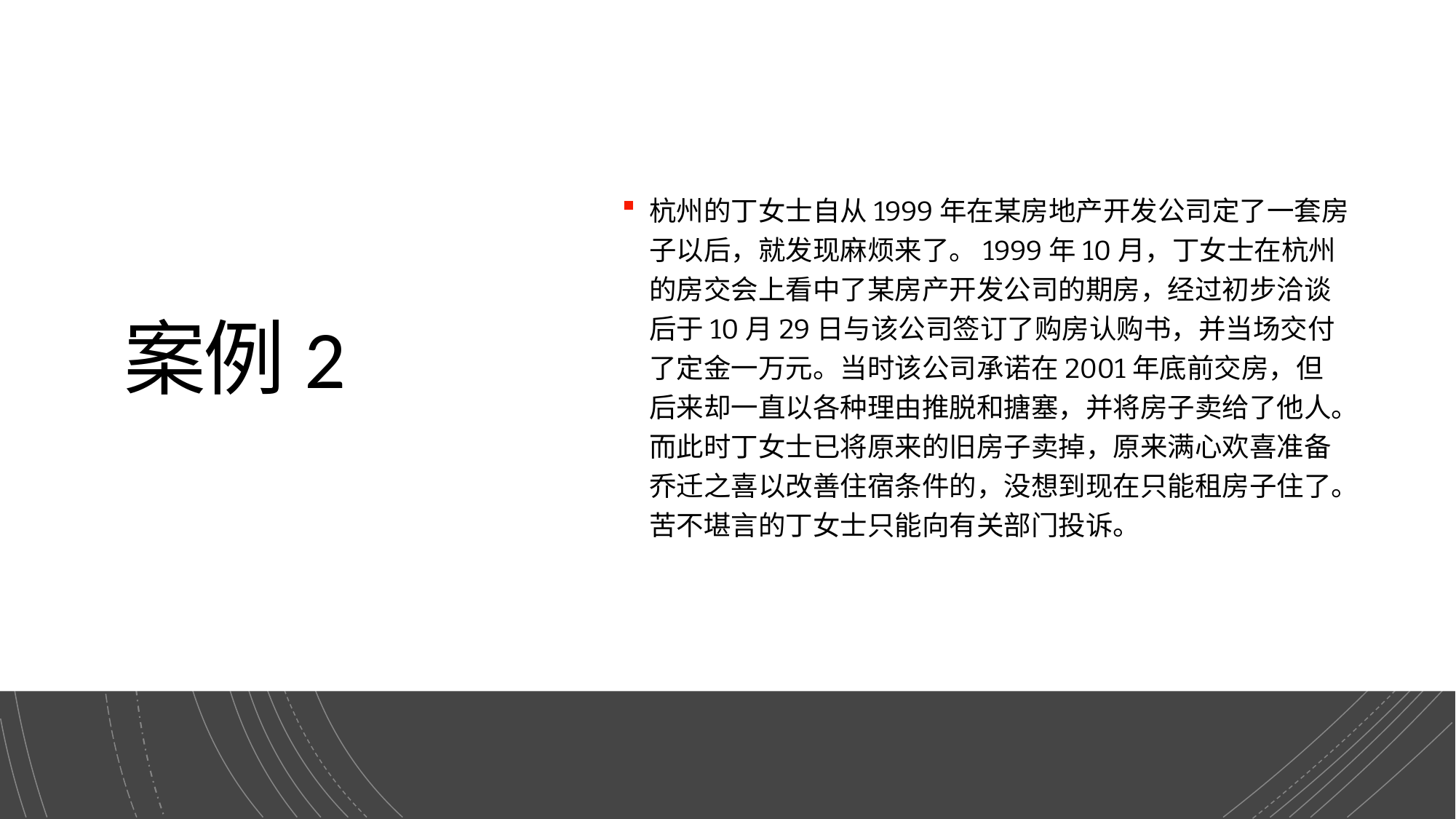

# 案例2
杭州的丁女士自从1999年在某房地产开发公司定了一套房子以后，就发现麻烦来了。1999年10月，丁女士在杭州的房交会上看中了某房产开发公司的期房，经过初步洽谈后于10月29日与该公司签订了购房认购书，并当场交付了定金一万元。当时该公司承诺在2001年底前交房，但后来却一直以各种理由推脱和搪塞，并将房子卖给了他人。而此时丁女士已将原来的旧房子卖掉，原来满心欢喜准备乔迁之喜以改善住宿条件的，没想到现在只能租房子住了。苦不堪言的丁女士只能向有关部门投诉。